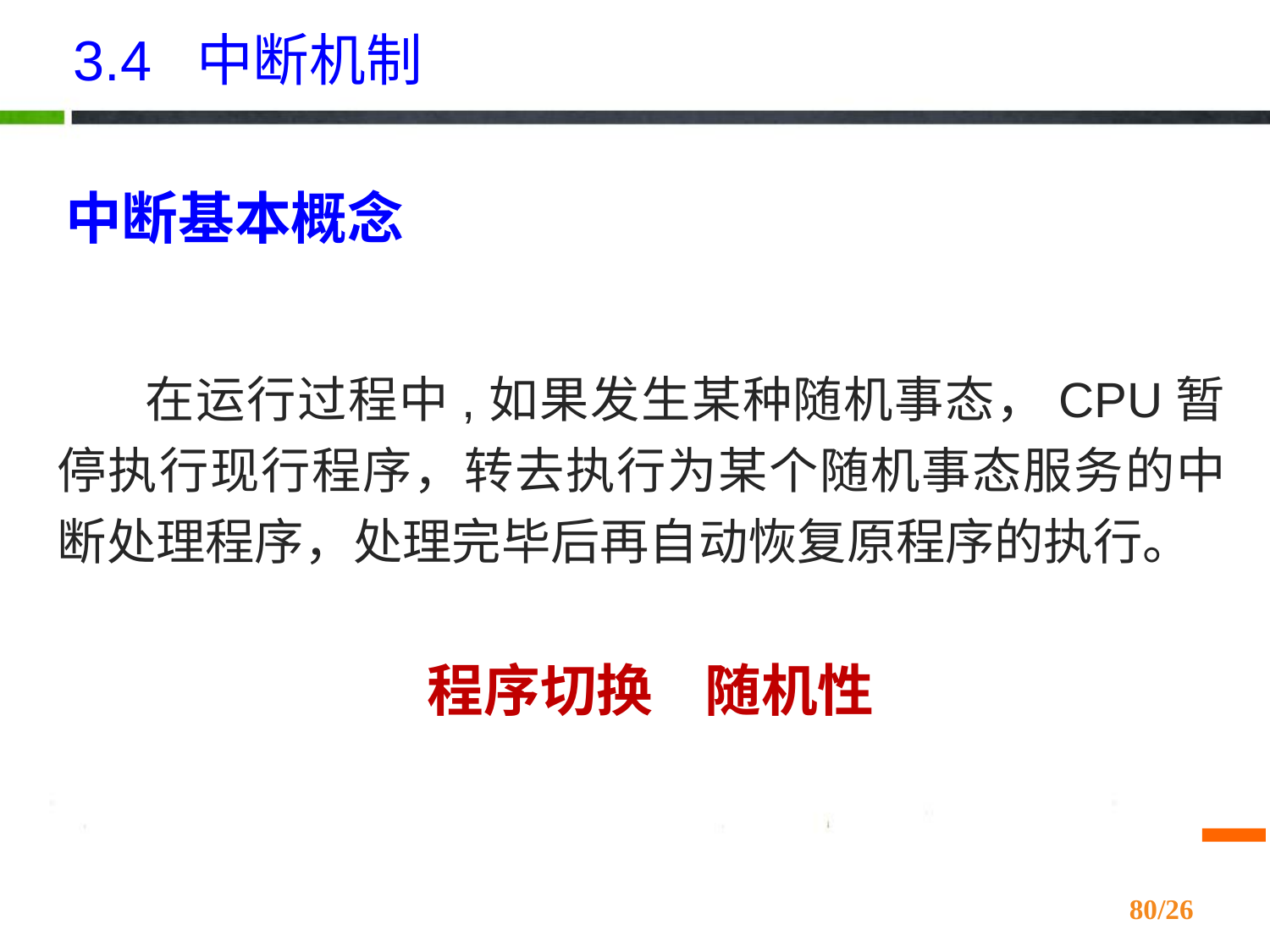

# 3.4  中断机制
中断基本概念
      在运行过程中,如果发生某种随机事态，CPU暂停执行现行程序，转去执行为某个随机事态服务的中断处理程序，处理完毕后再自动恢复原程序的执行。
程序切换    随机性
80/26